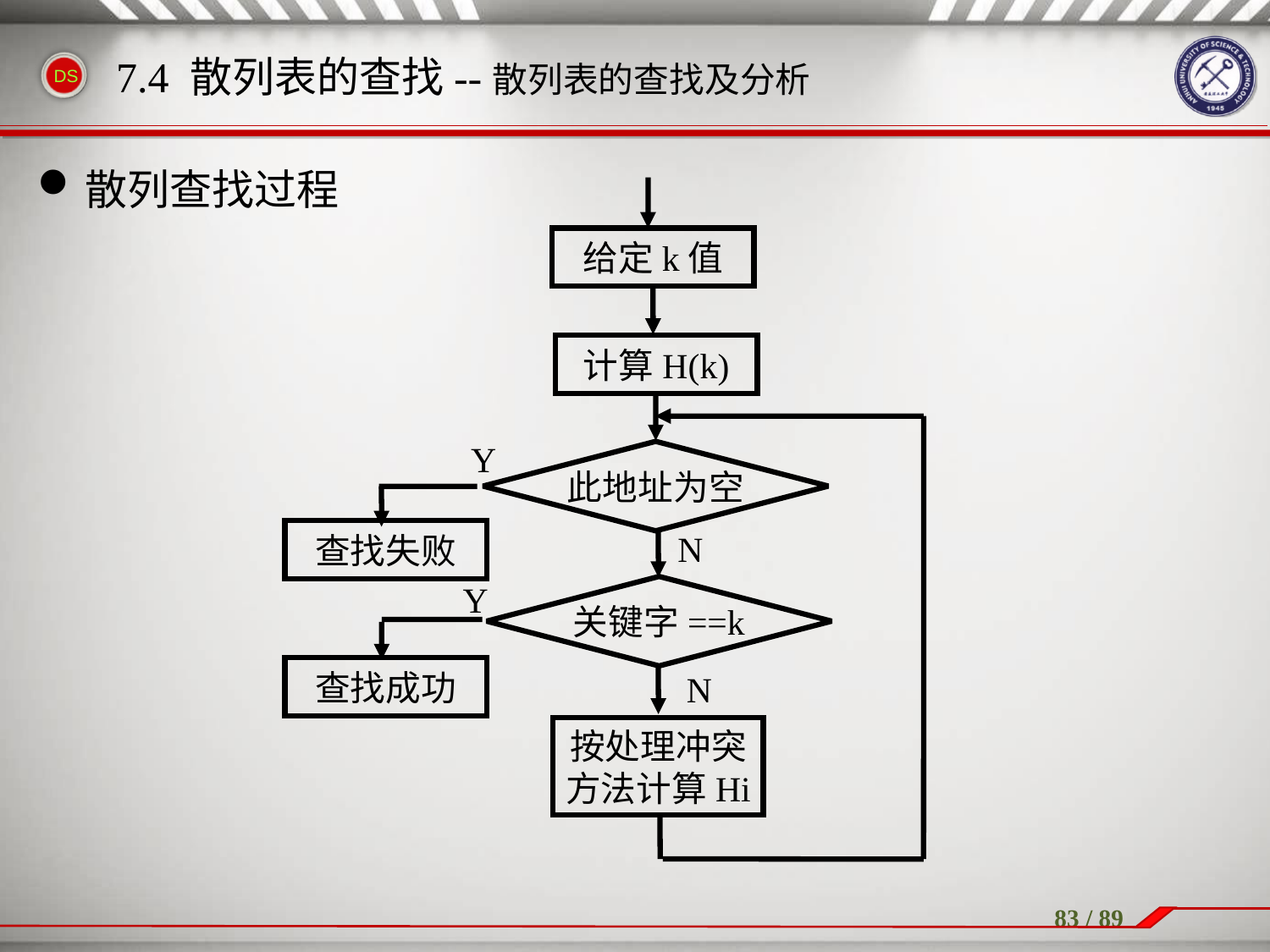

散列查找过程

7.4 散列表的查找--散列表的查找及分析

给定k值

计算H(k)

Y

此地址为空
查找失败
N

Y

关键字==k
查找成功
N

按处理冲突
方法计算Hi